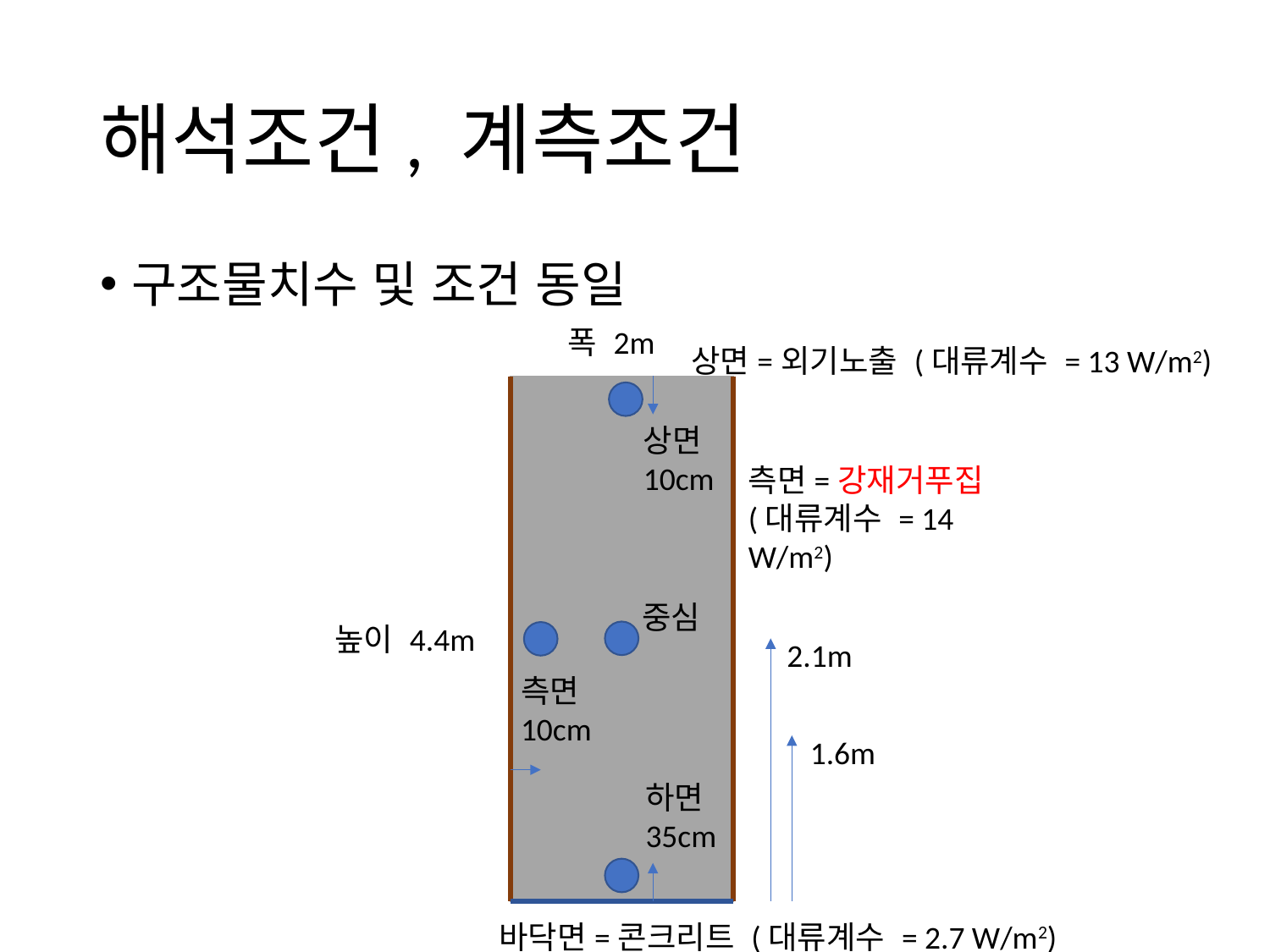

# 해석조건, 계측조건
구조물치수 및 조건 동일
폭 2m

높이 4.4m

2.1m
측면
10cm
상면=외기노출 (대류계수 = 13 W/m2)

상면
10cm
측면=강재거푸집
(대류계수 = 14 W/m2)
중심
1.6m
하면
35cm

바닥면=콘크리트 (대류계수 = 2.7 W/m2)